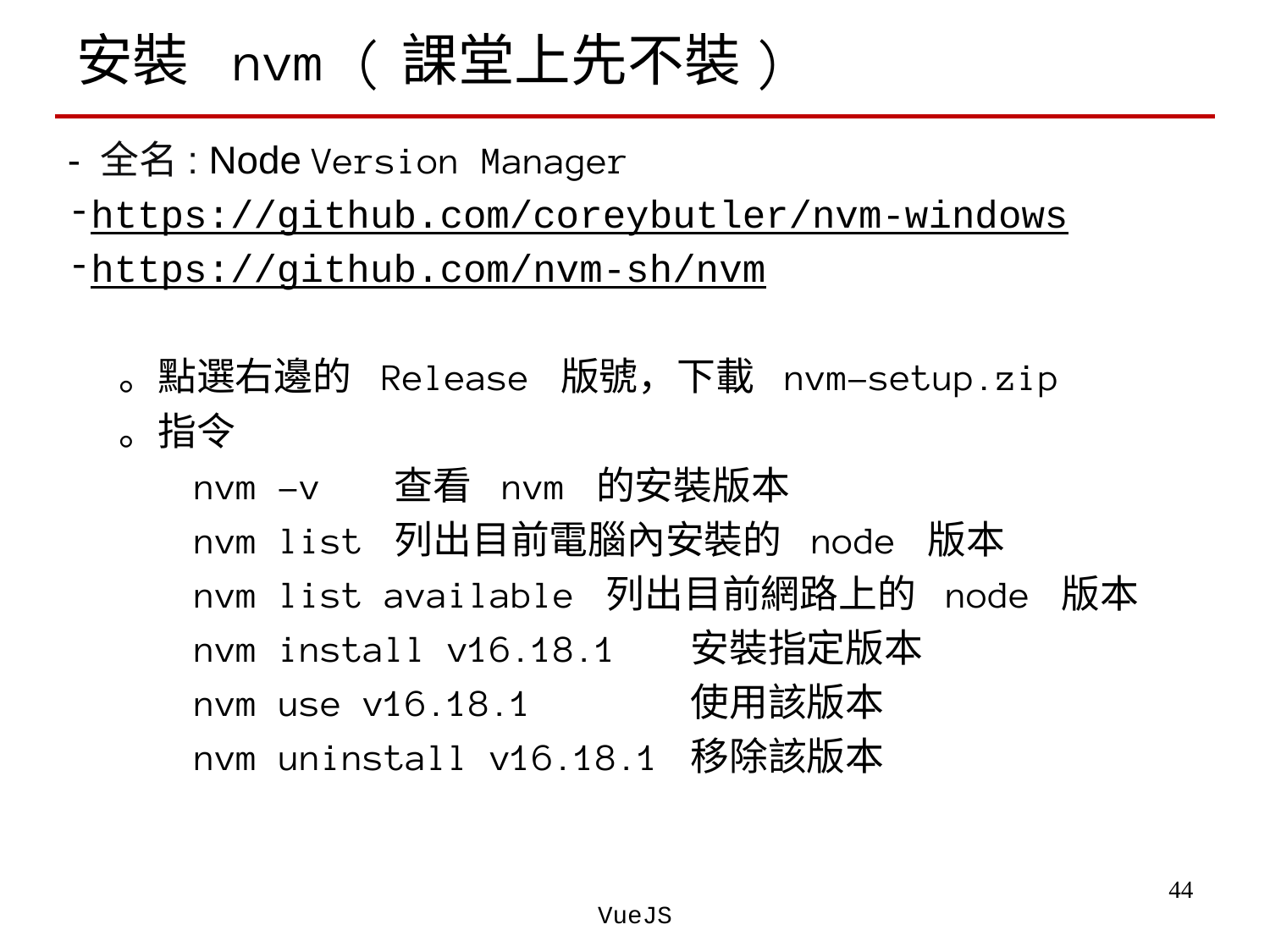

# 安裝 nvm (課堂上先不裝)
- 全名: Node Version Manager
https://github.com/coreybutler/nvm-windows
https://github.com/nvm-sh/nvm

  。點選右邊的 Release 版號，下載 nvm-setup.zip
  。指令
	nvm -v   查看 nvm 的安裝版本
	nvm list 列出目前電腦內安裝的 node 版本
	nvm list available 列出目前網路上的 node 版本
	nvm install v16.18.1   安裝指定版本
	nvm use v16.18.1	     使用該版本
	nvm uninstall v16.18.1 移除該版本

44
VueJS